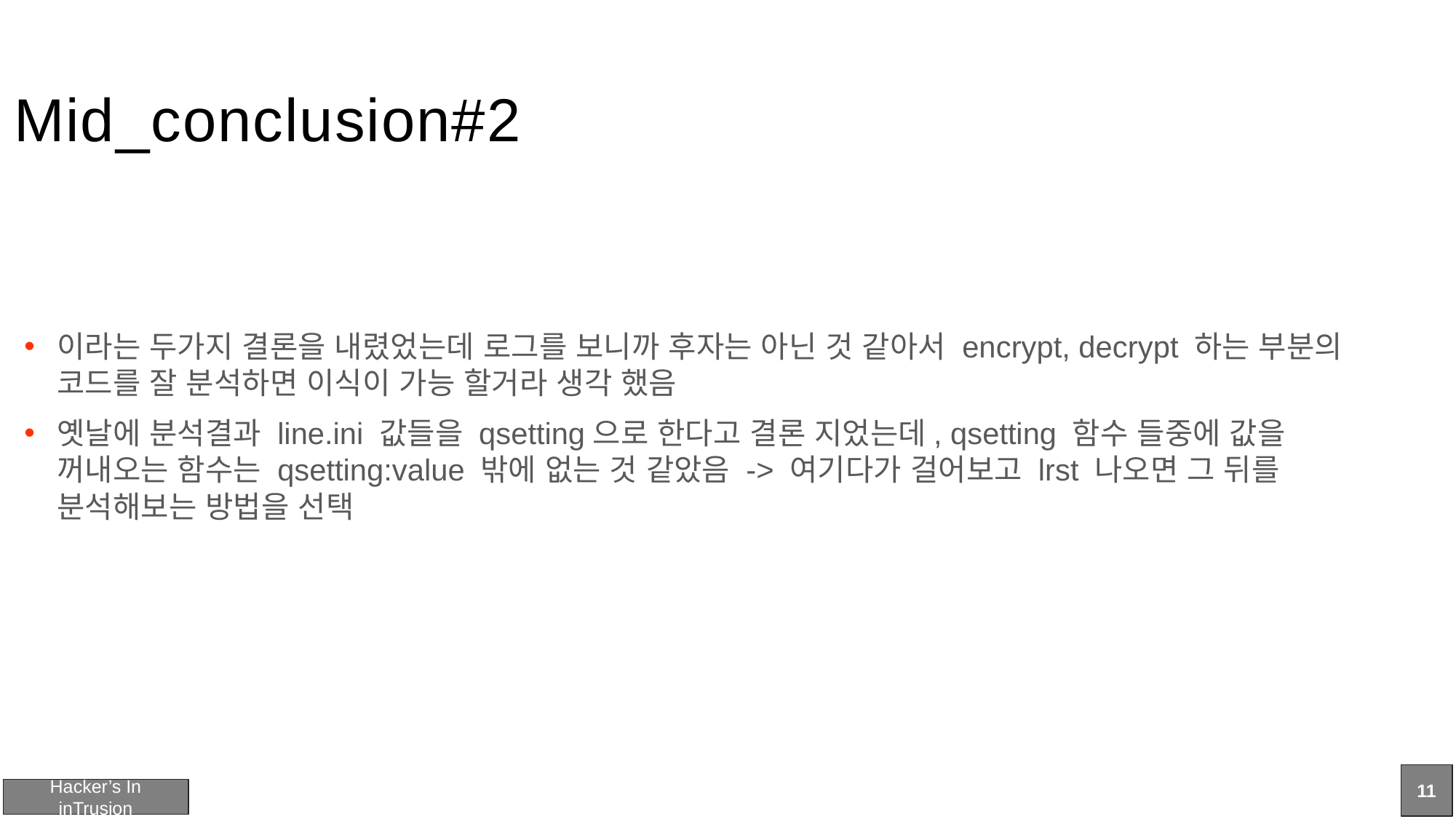

# Mid_conclusion#2
이라는 두가지 결론을 내렸었는데 로그를 보니까 후자는 아닌 것 같아서 encrypt, decrypt 하는 부분의 코드를 잘 분석하면 이식이 가능 할거라 생각 했음
옛날에 분석결과 line.ini 값들을 qsetting으로 한다고 결론 지었는데, qsetting 함수 들중에 값을 꺼내오는 함수는 qsetting:value 밖에 없는 것 같았음 -> 여기다가 걸어보고 lrst 나오면 그 뒤를 분석해보는 방법을 선택

11
Hacker’s In inTrusion